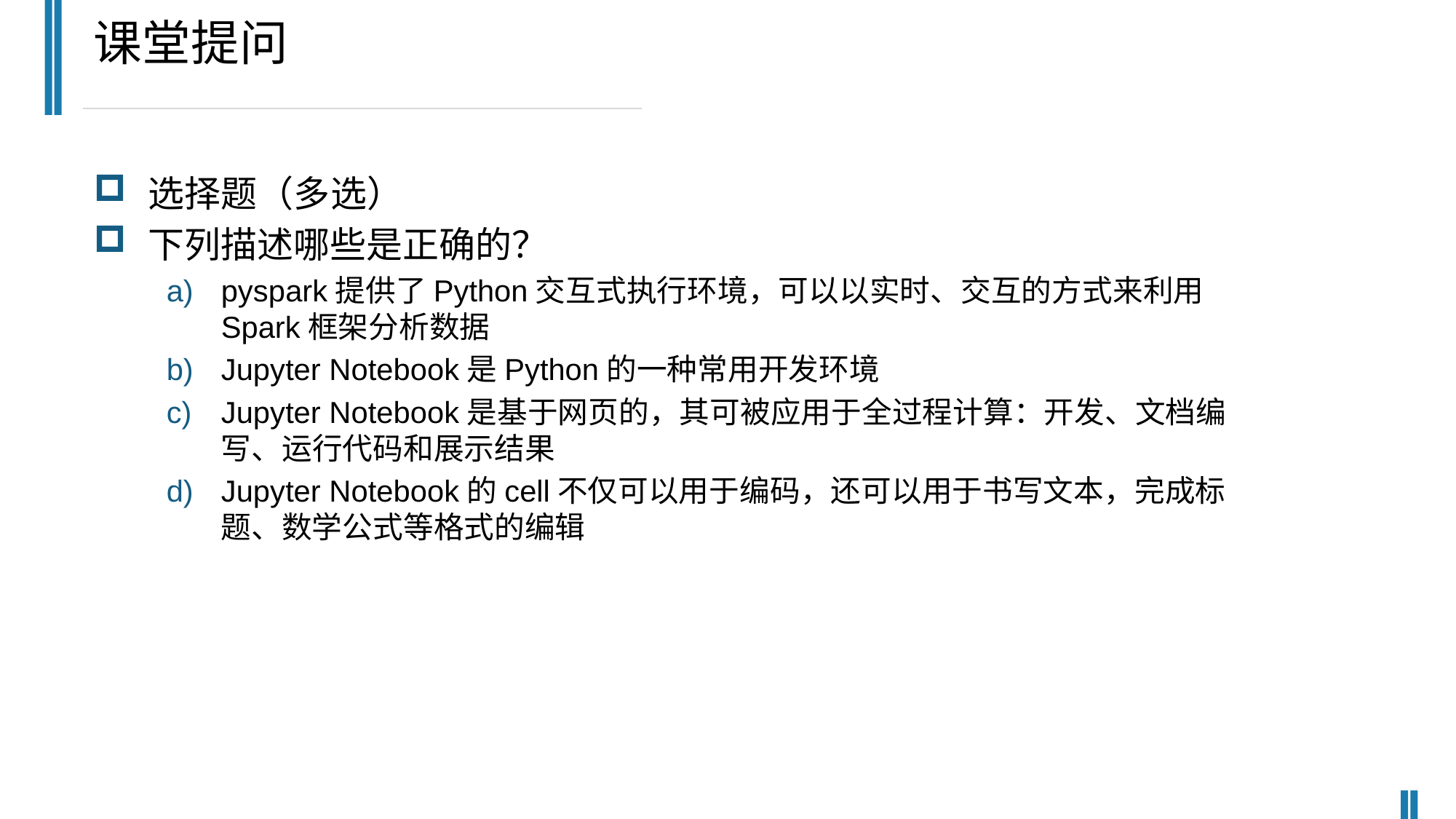

课堂提问

选择题（多选）
下列描述哪些是正确的？
pyspark提供了Python交互式执行环境，可以以实时、交互的方式来利用Spark框架分析数据
Jupyter Notebook是Python的一种常用开发环境
Jupyter Notebook是基于网页的，其可被应用于全过程计算：开发、文档编写、运行代码和展示结果
Jupyter Notebook的cell不仅可以用于编码，还可以用于书写文本，完成标题、数学公式等格式的编辑